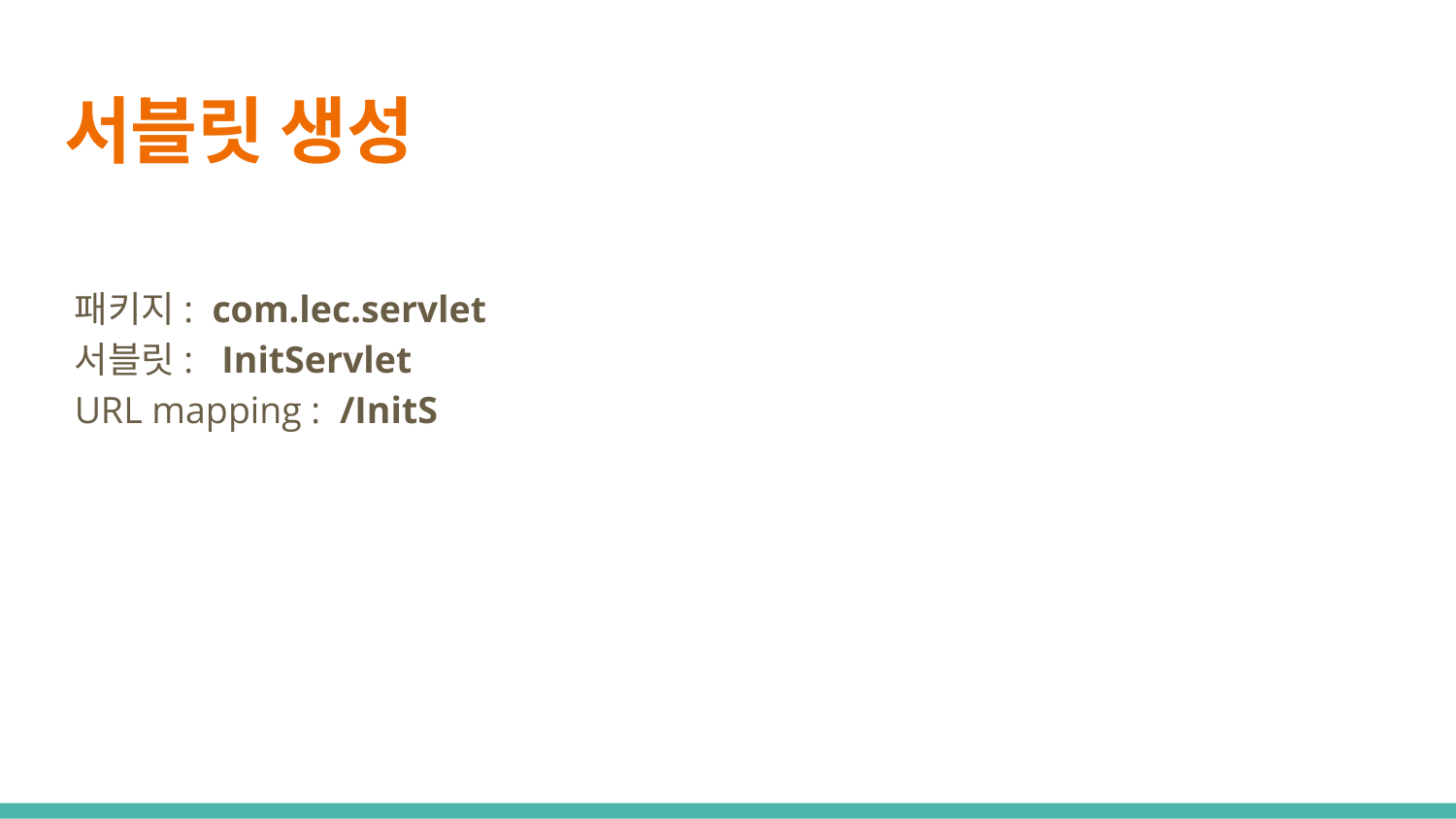

# 서블릿 생성
패키지:  com.lec.servlet
서블릿:   InitServlet
URL mapping :  /InitS